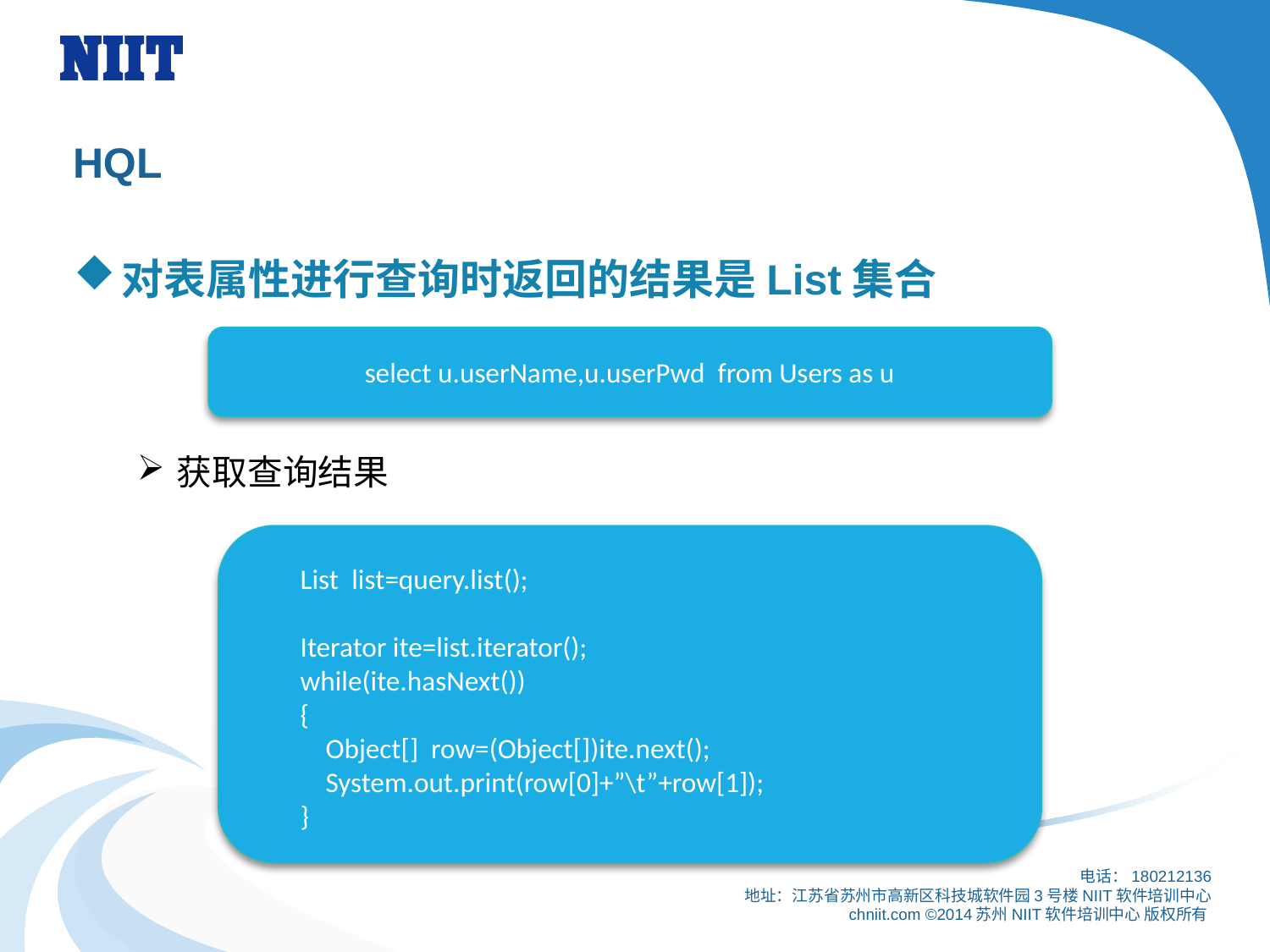

# HQL
对表属性进行查询时返回的结果是List集合

获取查询结果
select u.userName,u.userPwd  from Users as u

List  list=query.list();

Iterator ite=list.iterator();
while(ite.hasNext())
{
    Object[]  row=(Object[])ite.next();
    System.out.print(row[0]+”\t”+row[1]);
}